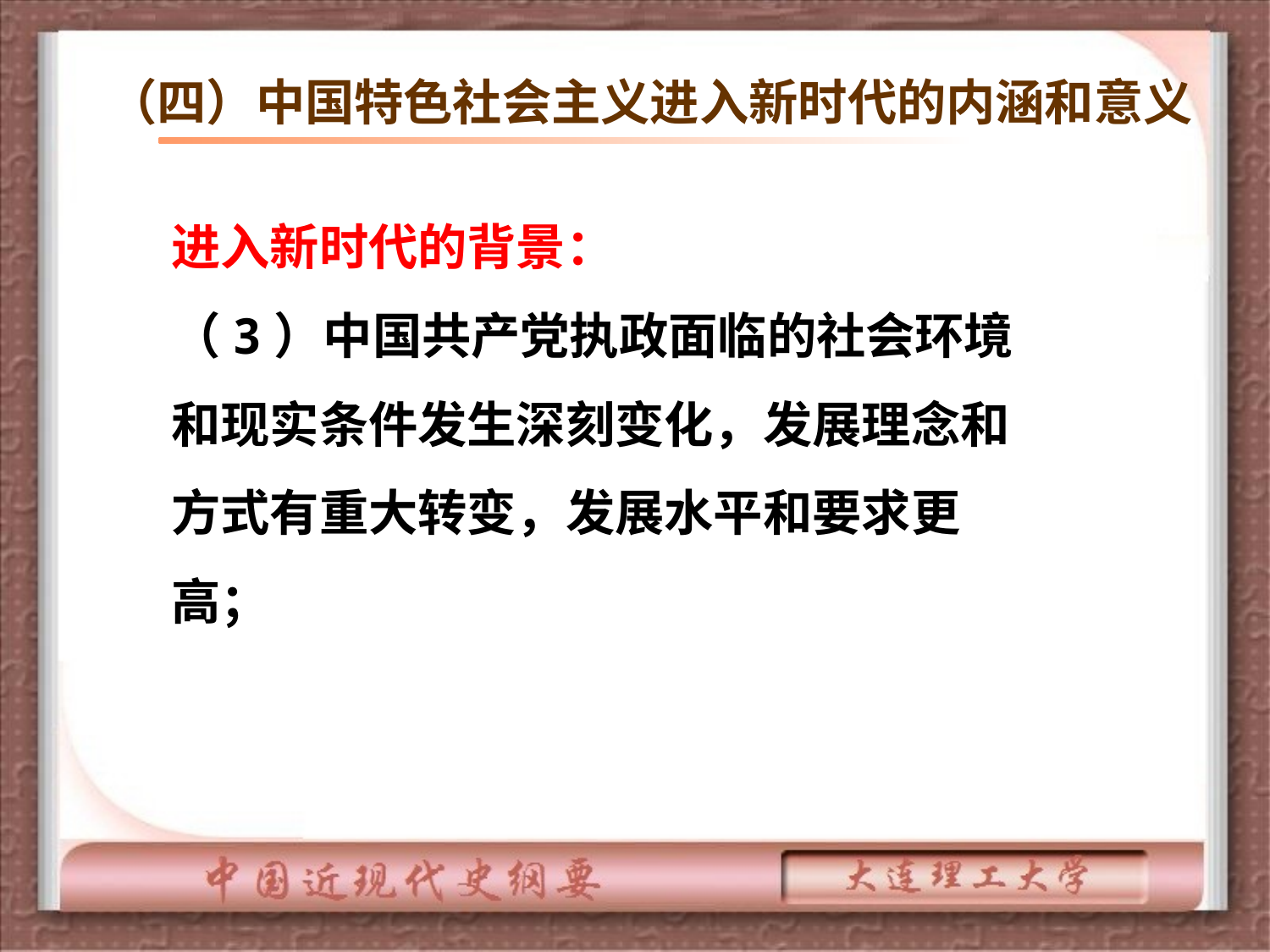

（四）中国特色社会主义进入新时代的内涵和意义

进入新时代的背景：
（3）中国共产党执政面临的社会环境和现实条件发生深刻变化，发展理念和方式有重大转变，发展水平和要求更高；